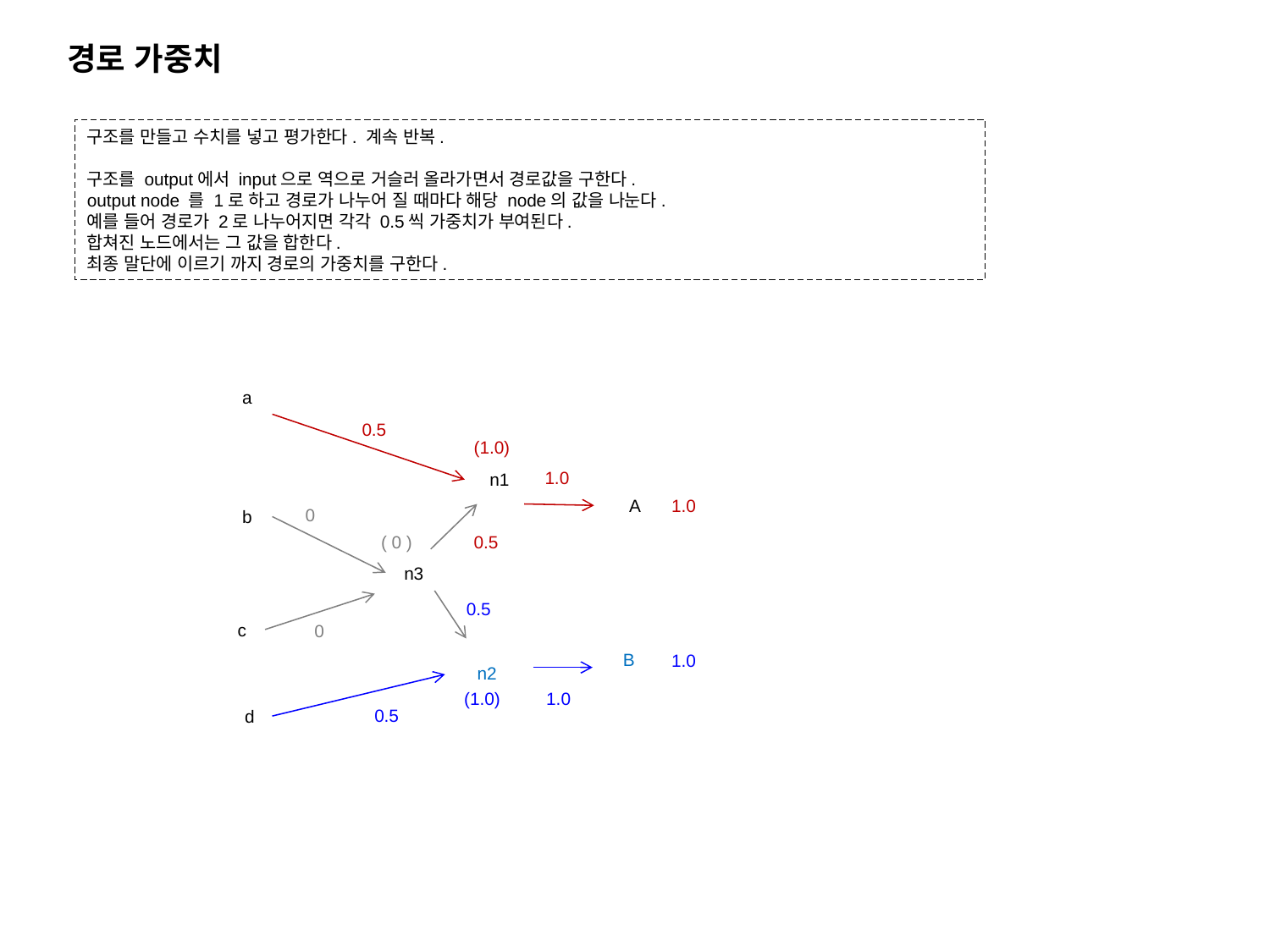

경로 가중치
구조를 만들고 수치를 넣고 평가한다. 계속 반복.

구조를 output에서 input으로 역으로 거슬러 올라가면서 경로값을 구한다.
output node 를 1로 하고 경로가 나누어 질 때마다 해당 node의 값을 나눈다.
예를 들어 경로가 2로 나누어지면 각각 0.5씩 가중치가 부여된다.
합쳐진 노드에서는 그 값을 합한다.
최종 말단에 이르기 까지 경로의 가중치를 구한다.
a
0.5
(1.0)
1.0
n1
1.0
A
0
b
( 0 )
0.5
n3
0.5
c
0
B
1.0
n2
1.0
(1.0)
0.5
d